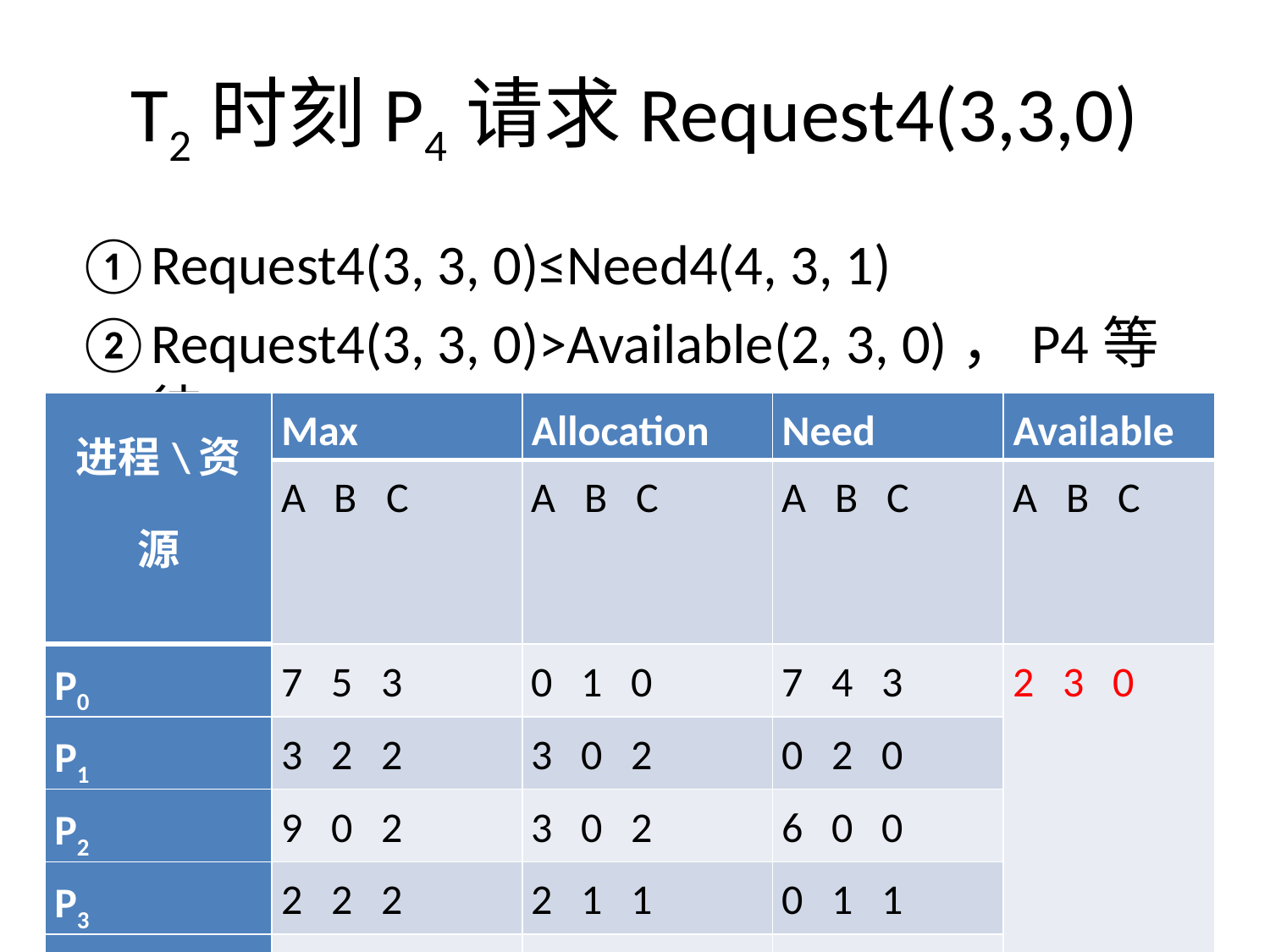

# T2时刻P4请求Request4(3,3,0)
Request4(3, 3, 0)≤Need4(4, 3, 1)
Request4(3, 3, 0)>Available(2, 3, 0)，P4等待

| 进程\资源 | Max | Allocation | Need | Available |
| --- | --- | --- | --- | --- |
|  | A B C | A B C | A B C | A B C |
| P0 | 7 5 3 | 0 1 0 | 7 4 3 | 2 3 0 |
| P1 | 3 2 2 | 3 0 2 | 0 2 0 |  |
| P2 | 9 0 2 | 3 0 2 | 6 0 0 |  |
| P3 | 2 2 2 | 2 1 1 | 0 1 1 |  |
| P4 | 4 3 3 | 0 0 2 | 4 3 1 |  |